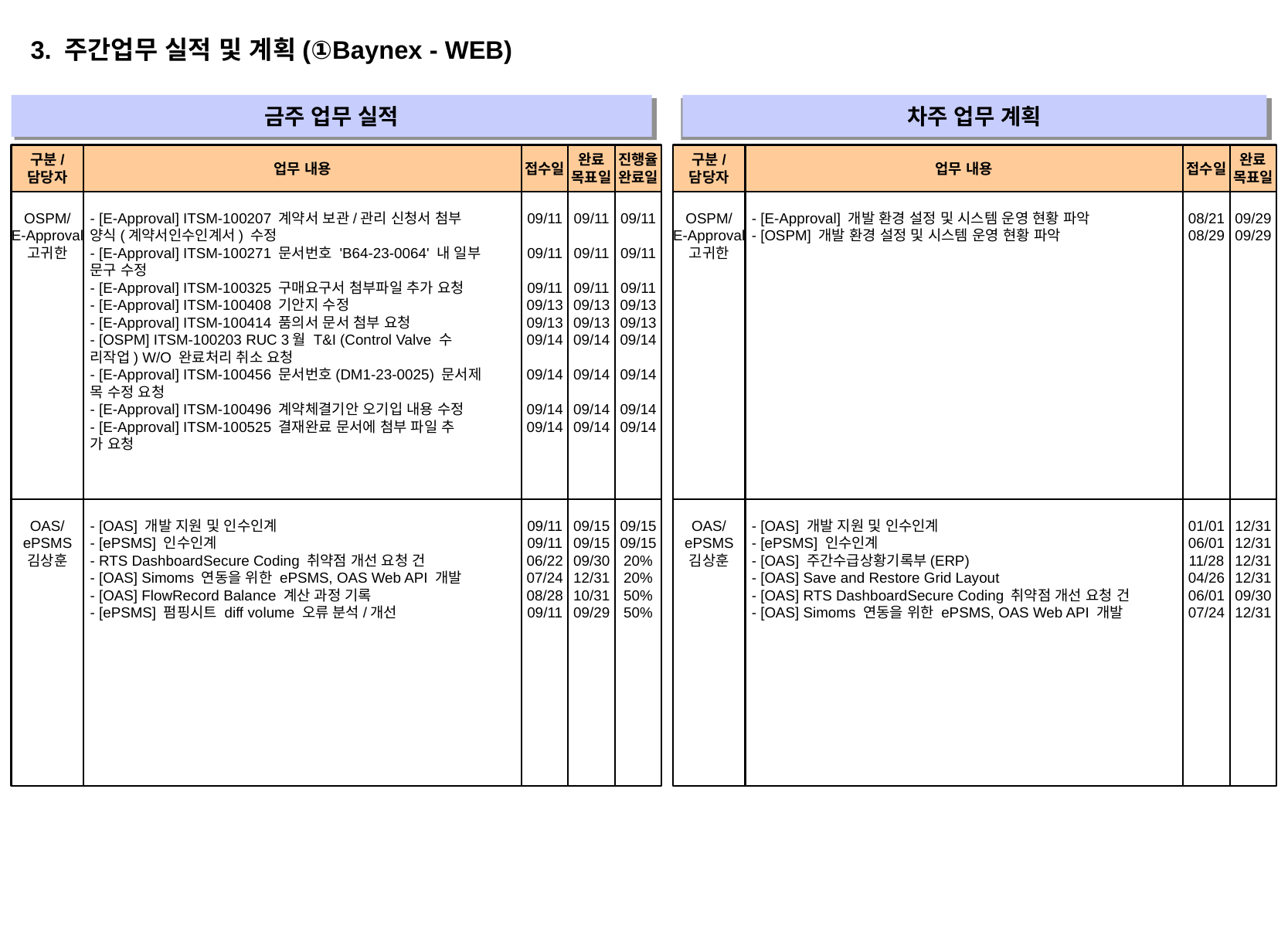

3. 주간업무 실적 및 계획(①Baynex - WEB)
금주 업무 실적
차주 업무 계획
" "
" "
구분/
담당자
업무 내용
접수일
완료
목표일
진행율
완료일
구분/
담당자
업무 내용
접수일
완료
목표일
OSPM/
E-Approval
고귀한

- [E-Approval] ITSM-100207 계약서 보관/관리 신청서 첨부
양식(계약서인수인계서) 수정
- [E-Approval] ITSM-100271 문서번호 'B64-23-0064' 내 일부
문구 수정
- [E-Approval] ITSM-100325 구매요구서 첨부파일 추가 요청
- [E-Approval] ITSM-100408 기안지 수정
- [E-Approval] ITSM-100414 품의서 문서 첨부 요청
- [OSPM] ITSM-100203 RUC 3월 T&I (Control Valve 수
리작업) W/O 완료처리 취소 요청
- [E-Approval] ITSM-100456 문서번호(DM1-23-0025) 문서제
목 수정 요청
- [E-Approval] ITSM-100496 계약체결기안 오기입 내용 수정
- [E-Approval] ITSM-100525 결재완료 문서에 첨부 파일 추
가 요청
09/11
09/11
09/11
09/13
09/13
09/14
09/14
09/14
09/14
09/11
09/11
09/11
09/13
09/13
09/14
09/14
09/14
09/14
09/11
09/11
09/11
09/13
09/13
09/14
09/14
09/14
09/14
OSPM/
E-Approval
고귀한

- [E-Approval] 개발 환경 설정 및 시스템 운영 현황 파악
- [OSPM] 개발 환경 설정 및 시스템 운영 현황 파악
08/21
08/29
09/29
09/29
OAS/
ePSMS
김상훈

- [OAS] 개발 지원 및 인수인계
- [ePSMS] 인수인계
- RTS DashboardSecure Coding 취약점 개선 요청 건
- [OAS] Simoms 연동을 위한 ePSMS, OAS Web API 개발
- [OAS] FlowRecord Balance 계산 과정 기록
- [ePSMS] 펌핑시트 diff volume 오류 분석/개선
09/11
09/11
06/22
07/24
08/28
09/11
09/15
09/15
09/30
12/31
10/31
09/29
09/15
09/15
20%
20%
50%
50%
OAS/
ePSMS
김상훈

- [OAS] 개발 지원 및 인수인계
- [ePSMS] 인수인계
- [OAS] 주간수급상황기록부(ERP)
- [OAS] Save and Restore Grid Layout
- [OAS] RTS DashboardSecure Coding 취약점 개선 요청 건
- [OAS] Simoms 연동을 위한 ePSMS, OAS Web API 개발
01/01
06/01
11/28
04/26
06/01
07/24
12/31
12/31
12/31
12/31
09/30
12/31